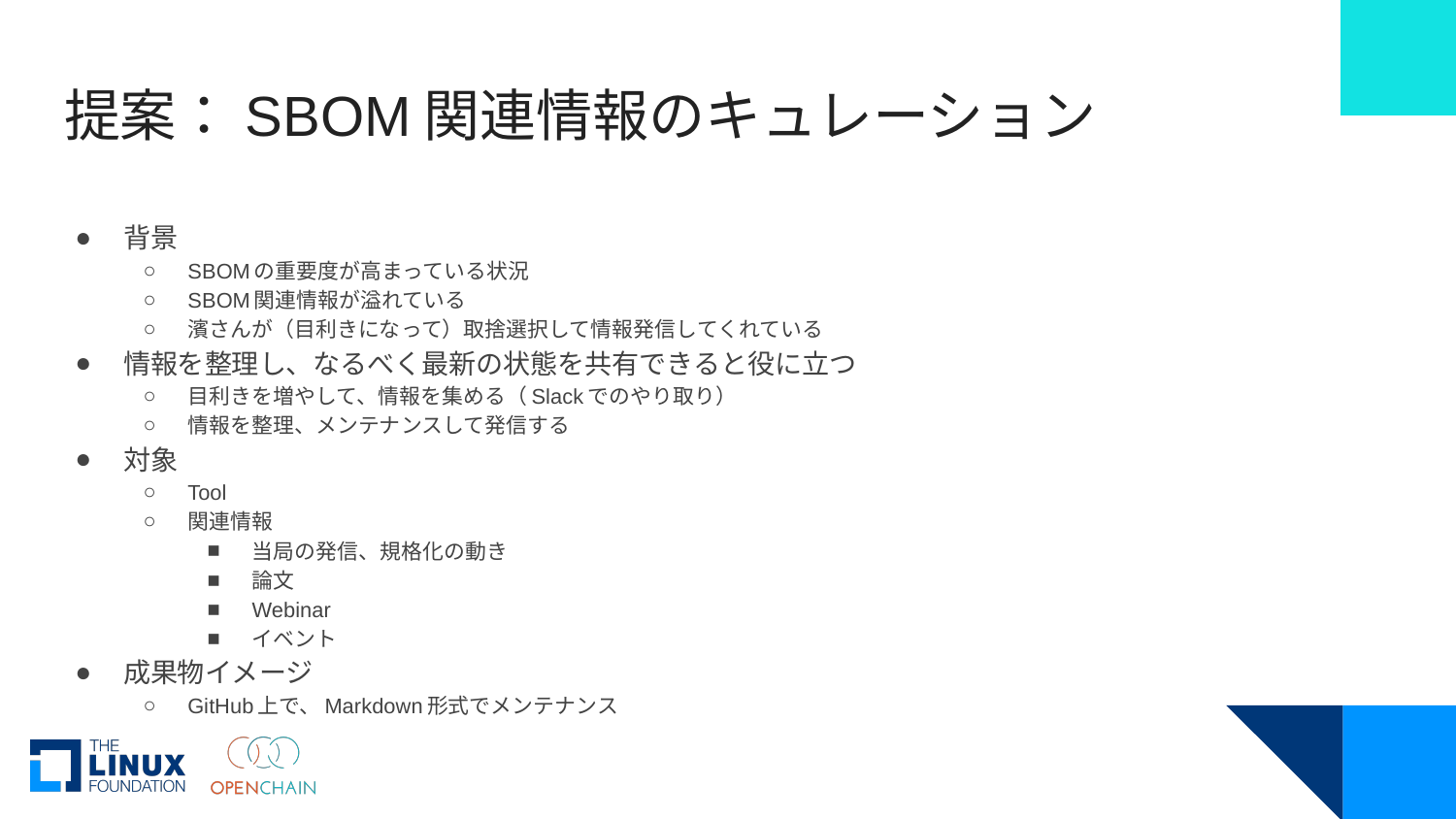

# 提案：SBOM関連情報のキュレーション
背景
SBOMの重要度が高まっている状況
SBOM関連情報が溢れている
濱さんが（目利きになって）取捨選択して情報発信してくれている
情報を整理し、なるべく最新の状態を共有できると役に立つ
目利きを増やして、情報を集める（Slackでのやり取り）
情報を整理、メンテナンスして発信する
対象
Tool
関連情報
当局の発信、規格化の動き
論文
Webinar
イベント
成果物イメージ
GitHub上で、Markdown形式でメンテナンス